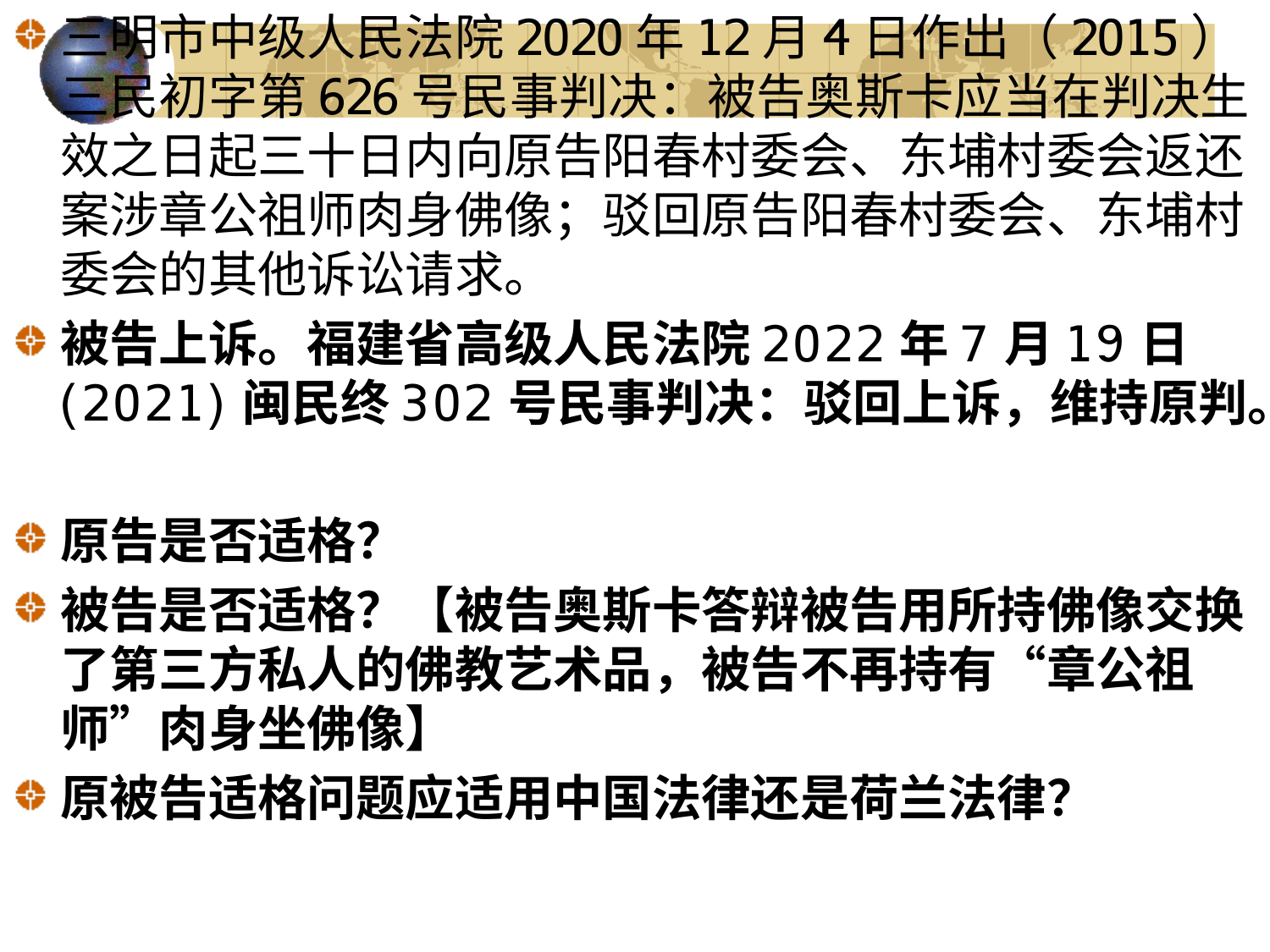

三明市中级人民法院2020年12月4日作出（2015）三民初字第626号民事判决：被告奥斯卡应当在判决生效之日起三十日内向原告阳春村委会、东埔村委会返还案涉章公祖师肉身佛像；驳回原告阳春村委会、东埔村委会的其他诉讼请求。
被告上诉。福建省高级人民法院2022年7月19日(2021)闽民终302号民事判决：驳回上诉，维持原判。

原告是否适格？
被告是否适格？【被告奥斯卡答辩被告用所持佛像交换了第三方私人的佛教艺术品，被告不再持有“章公祖师”肉身坐佛像】
原被告适格问题应适用中国法律还是荷兰法律？